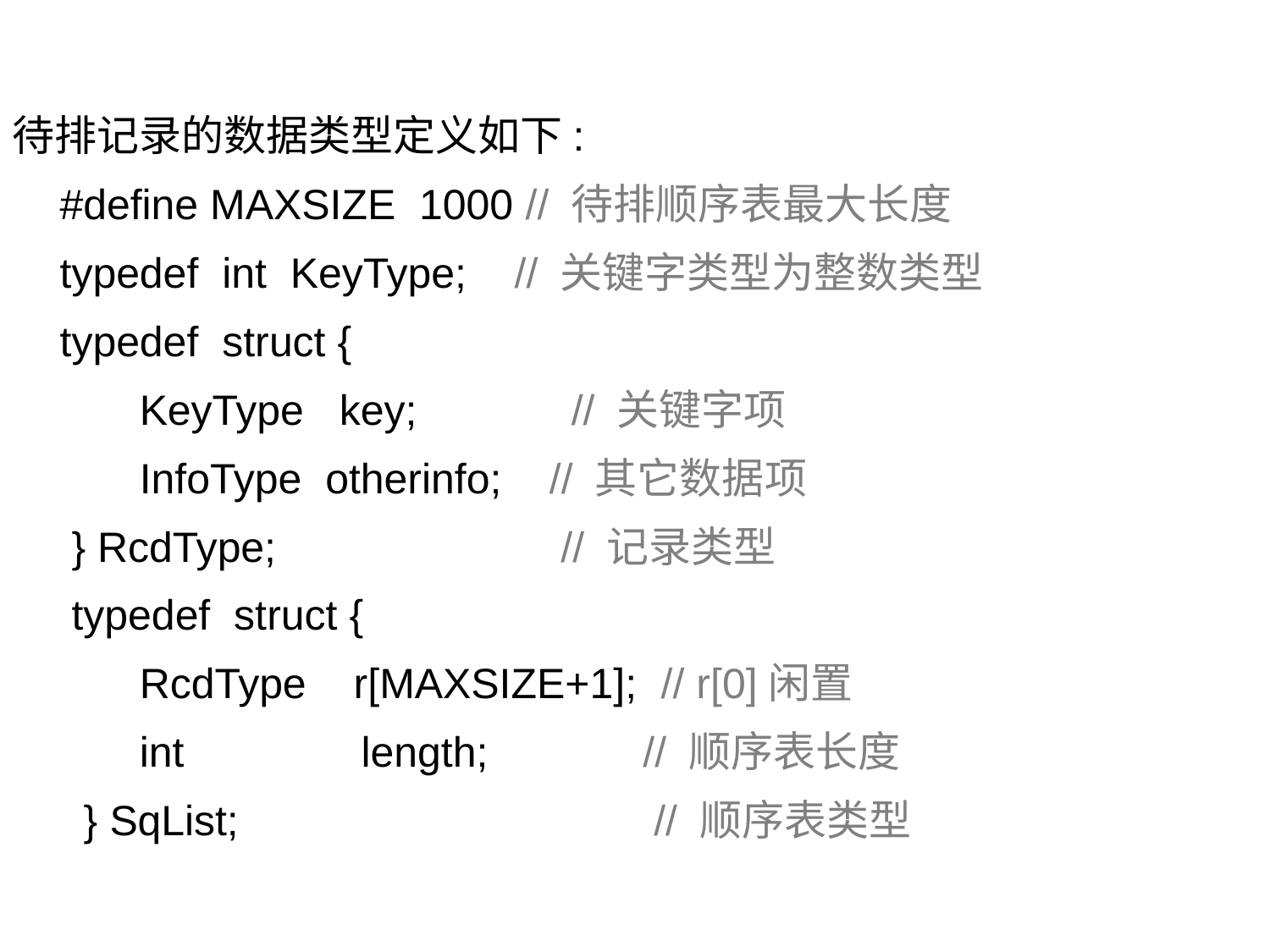

10.1 概述

待排记录的数据类型定义如下:
    #define MAXSIZE  1000 // 待排顺序表最大长度
    typedef  int  KeyType;    // 关键字类型为整数类型
    typedef  struct {
   	KeyType   key;             // 关键字项
    	InfoType  otherinfo;    // 其它数据项
     } RcdType;                        // 记录类型
     typedef  struct {
    	RcdType    r[MAXSIZE+1];  // r[0]闲置
    	int               length;             // 顺序表长度
      } SqList;                                   // 顺序表类型